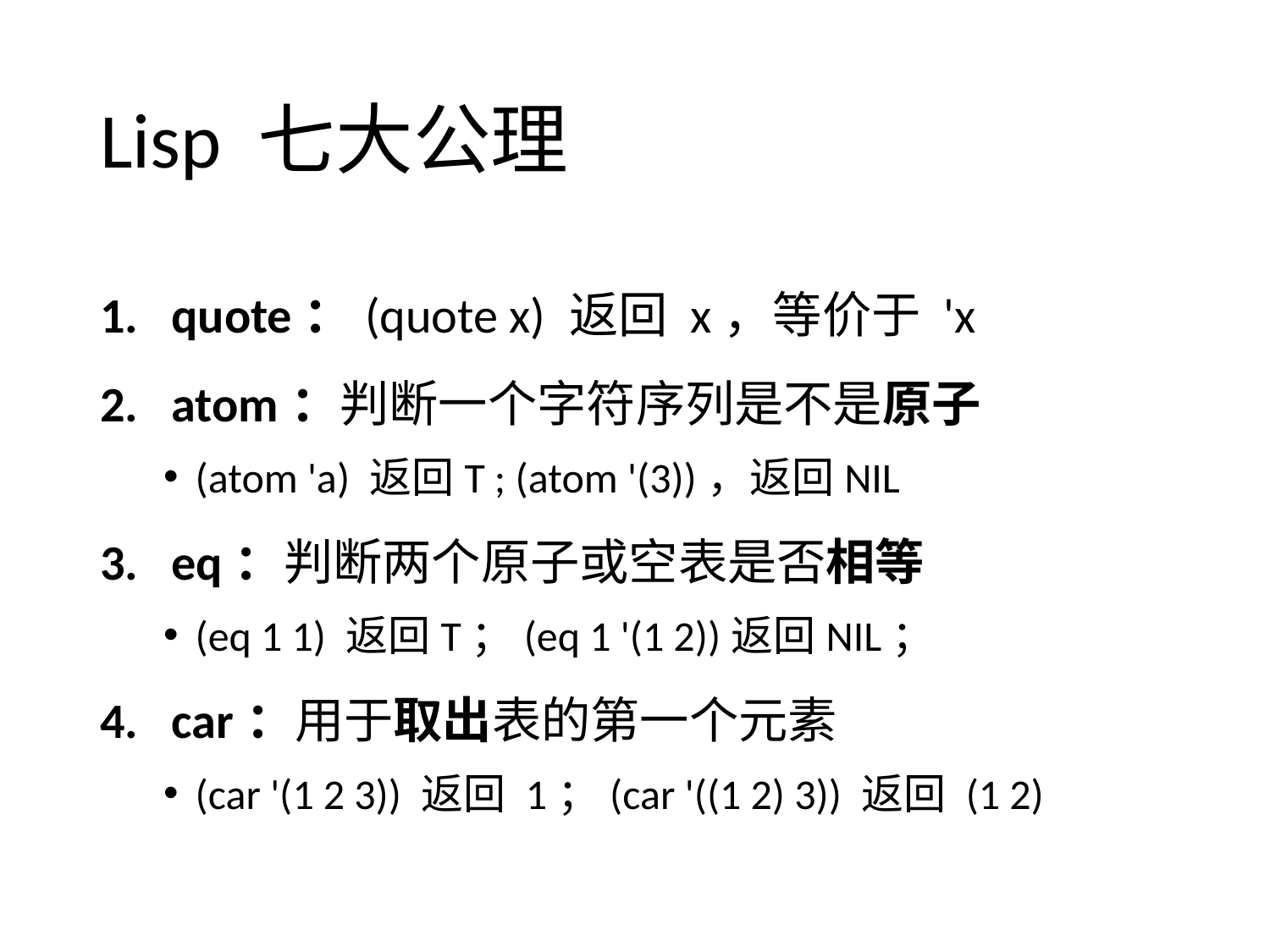

# Lisp 七大公理
quote：(quote x) 返回 x，等价于 'x
atom：判断一个字符序列是不是原子
(atom 'a) 返回T ; (atom '(3))，返回NIL
eq：判断两个原子或空表是否相等
(eq 1 1) 返回T；(eq 1 '(1 2))返回NIL；
car：用于取出表的第一个元素
(car '(1 2 3)) 返回 1；(car '((1 2) 3)) 返回 (1 2)